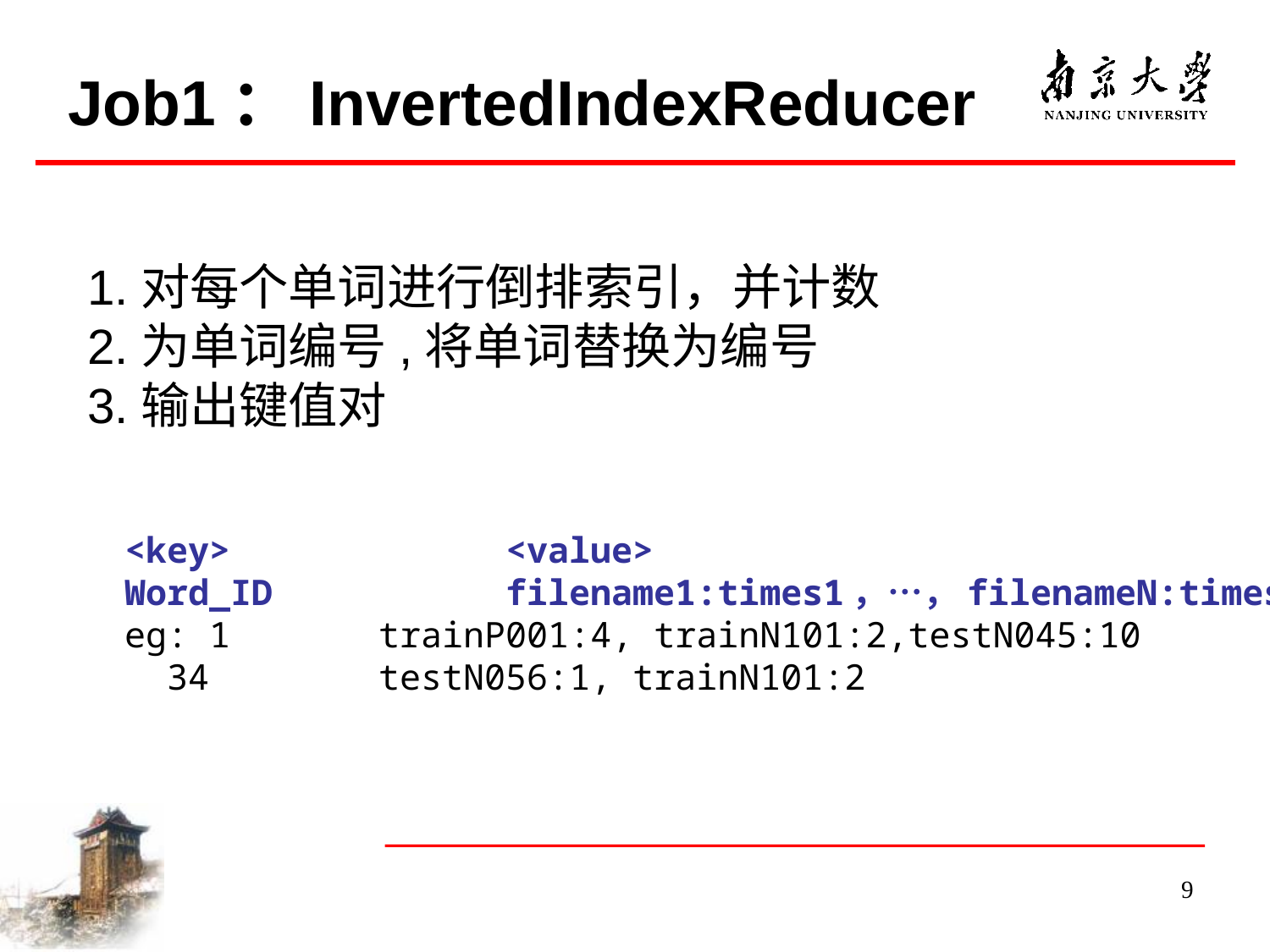

Job1：InvertedIndexReducer
1.对每个单词进行倒排索引，并计数
2.为单词编号,将单词替换为编号
3.输出键值对

	<key> 		<value>
	Word_ID		filename1:times1，…，filenameN:timesN
      eg: 1		trainP001:4, trainN101:2,testN045:10
	  34		testN056:1, trainN101:2

9